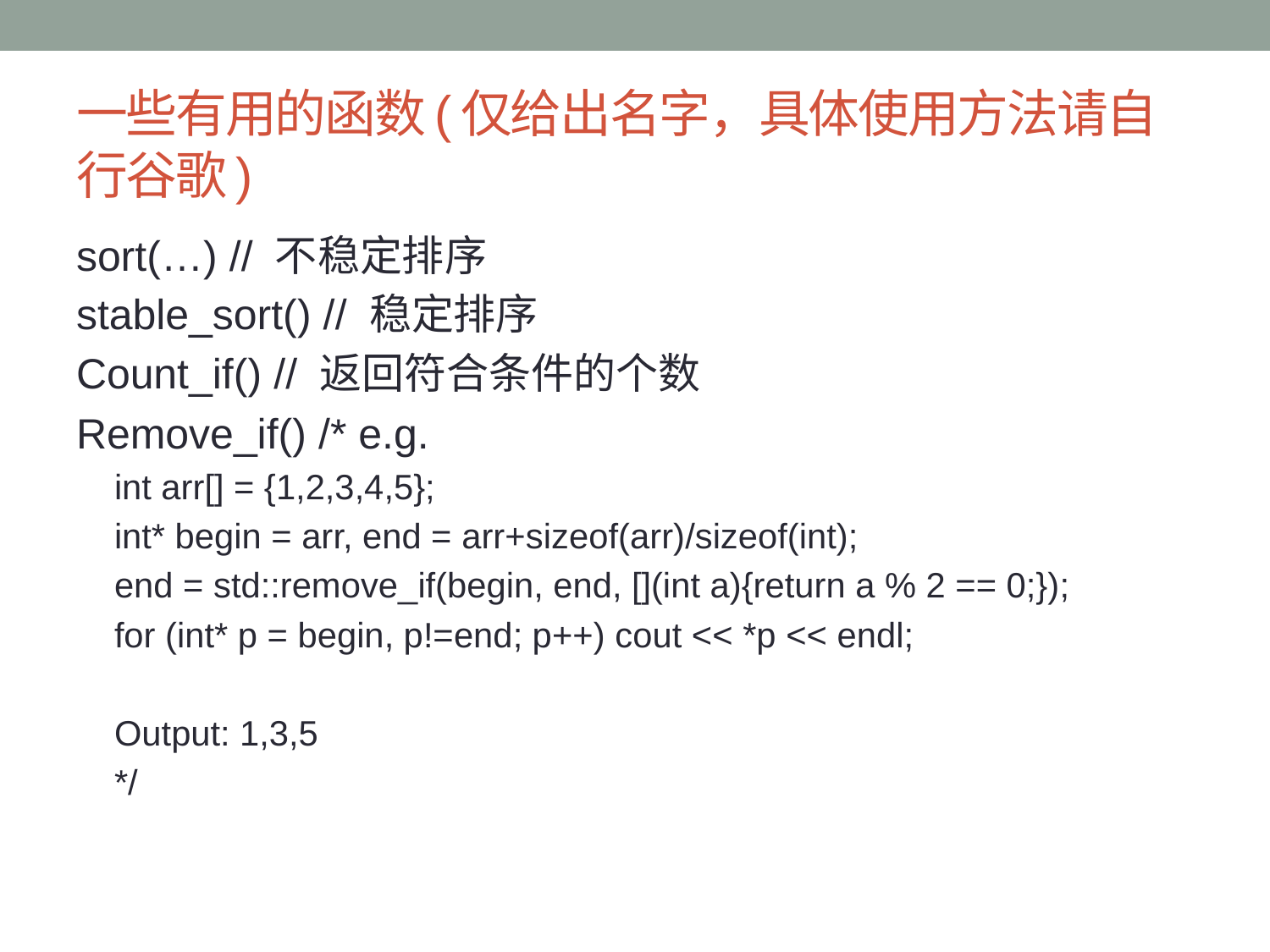

# 一些有用的函数(仅给出名字，具体使用方法请自行谷歌)
sort(…) // 不稳定排序
stable_sort() // 稳定排序
Count_if() // 返回符合条件的个数
Remove_if() /* e.g.
int arr[] = {1,2,3,4,5};
int* begin = arr, end = arr+sizeof(arr)/sizeof(int);
end = std::remove_if(begin, end, [](int a){return a % 2 == 0;});
for (int* p = begin, p!=end; p++) cout << *p << endl;

Output: 1,3,5
*/